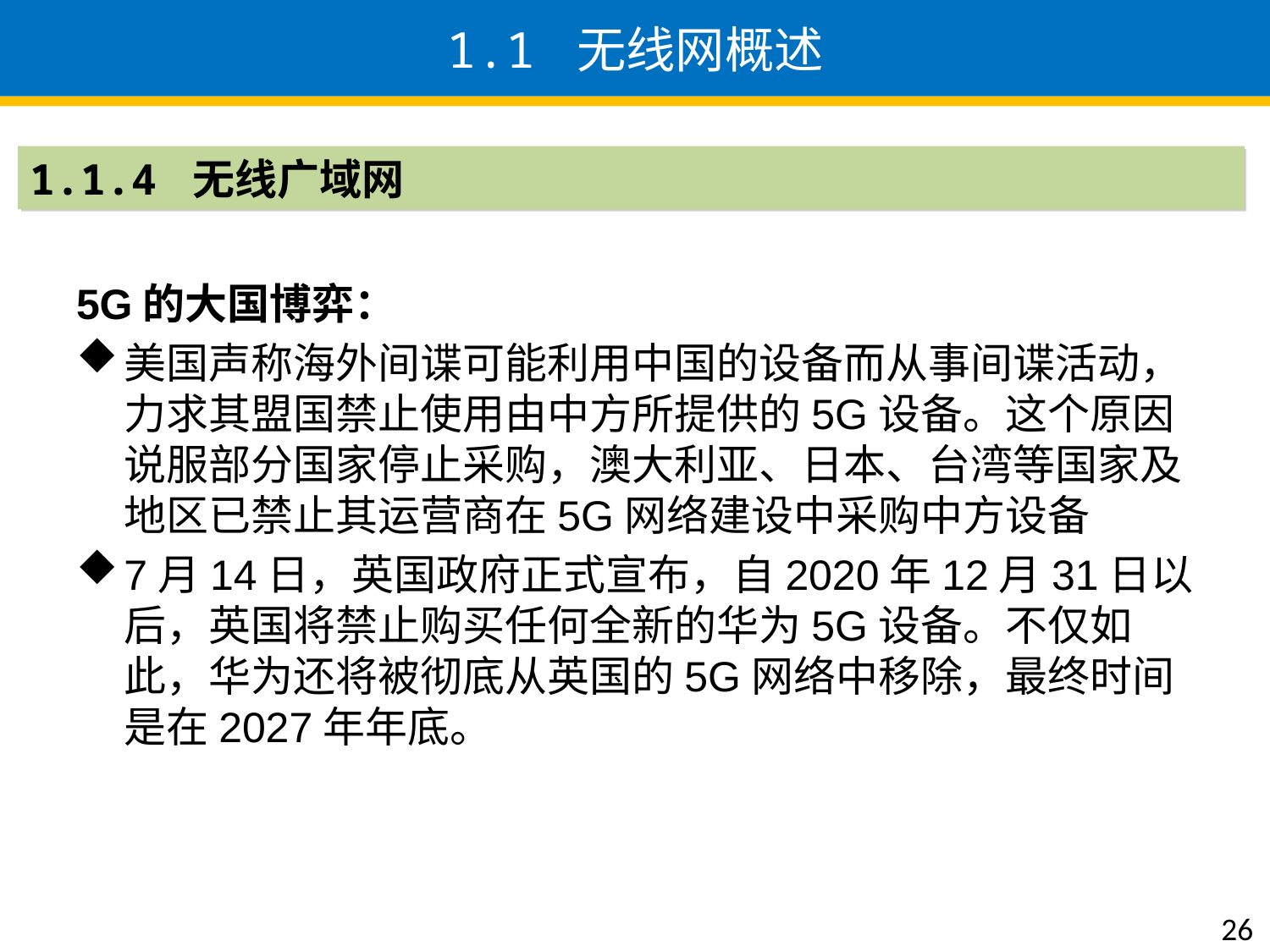

# 1.1 无线网概述
1.1.4 无线广域网
5G的大国博弈：
美国声称海外间谍可能利用中国的设备而从事间谍活动，力求其盟国禁止使用由中方所提供的5G设备。这个原因说服部分国家停止采购，澳大利亚、日本、台湾等国家及地区已禁止其运营商在5G网络建设中采购中方设备
7月14日，英国政府正式宣布，自2020年12月31日以后，英国将禁止购买任何全新的华为5G设备。不仅如此，华为还将被彻底从英国的5G网络中移除，最终时间是在2027年年底。

26